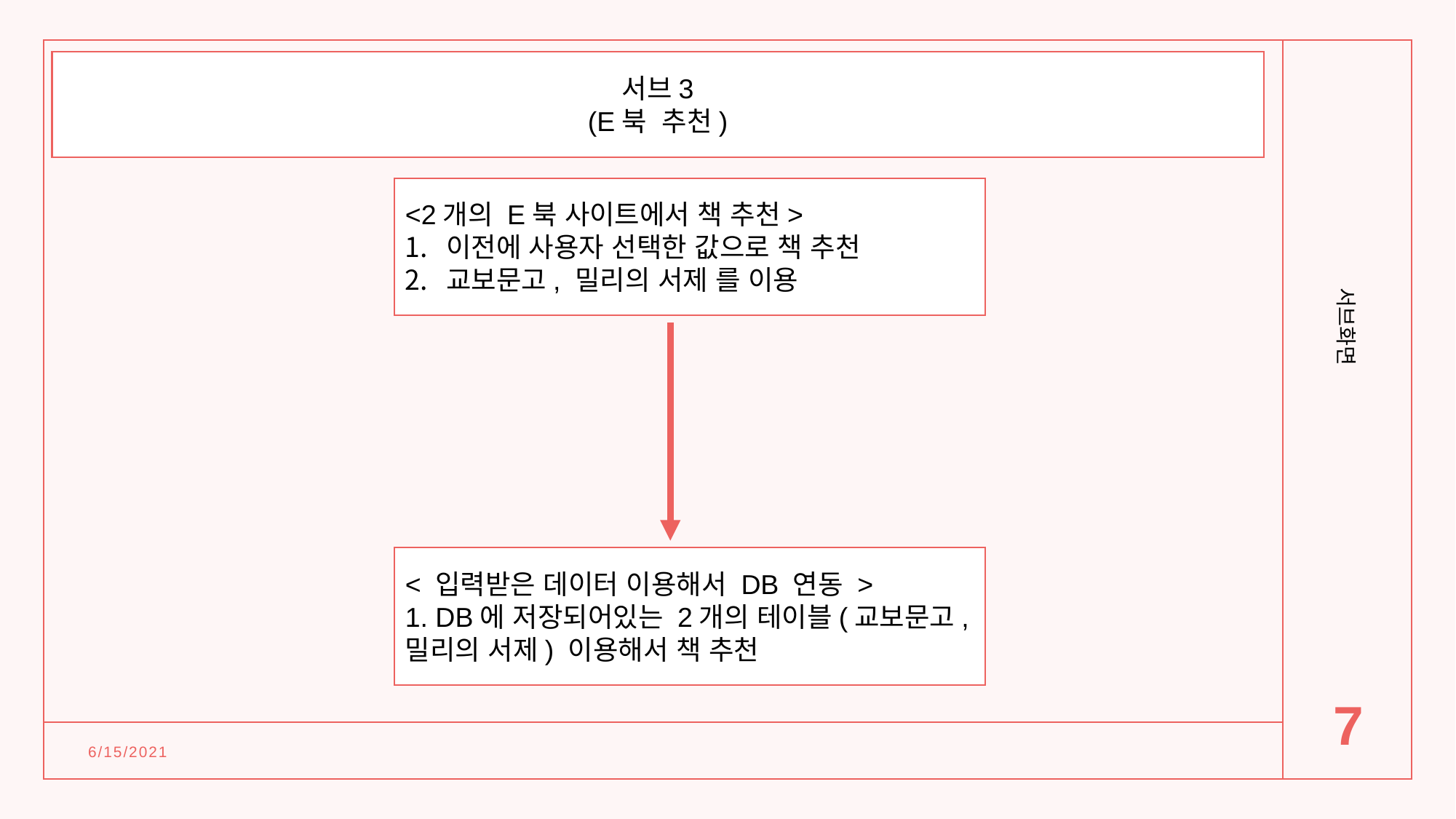

서브3
(E북  추천)
<2개의 E북 사이트에서 책 추천>
이전에 사용자 선택한 값으로 책 추천
교보문고, 밀리의 서제 를 이용
서브화면
< 입력받은 데이터 이용해서 DB 연동 >
1. DB에 저장되어있는 2개의 테이블(교보문고, 밀리의 서제) 이용해서 책 추천
7
6/15/2021